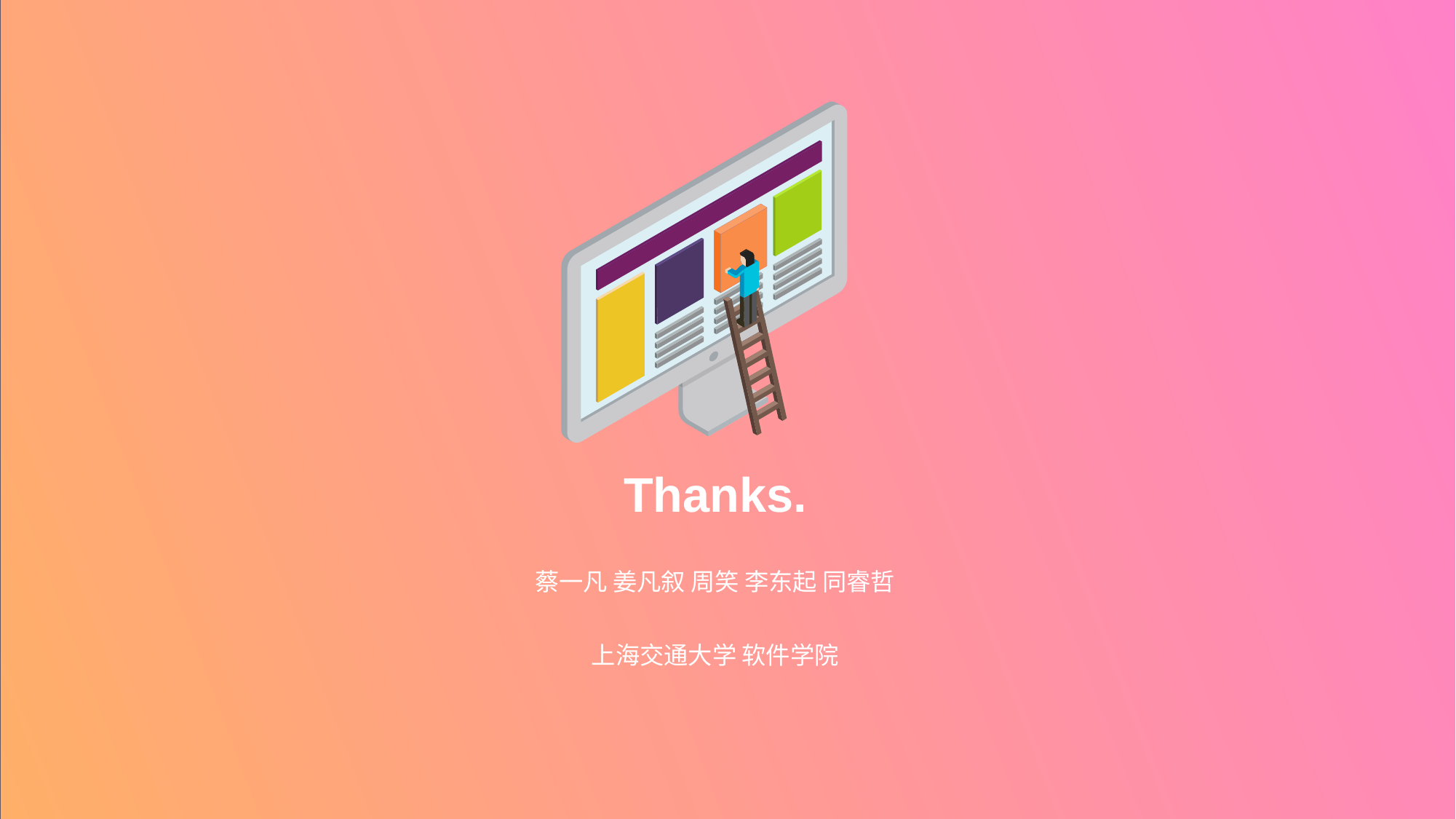

# Thanks.
蔡一凡 姜凡叙 周笑 李东起 同睿哲
上海交通大学 软件学院